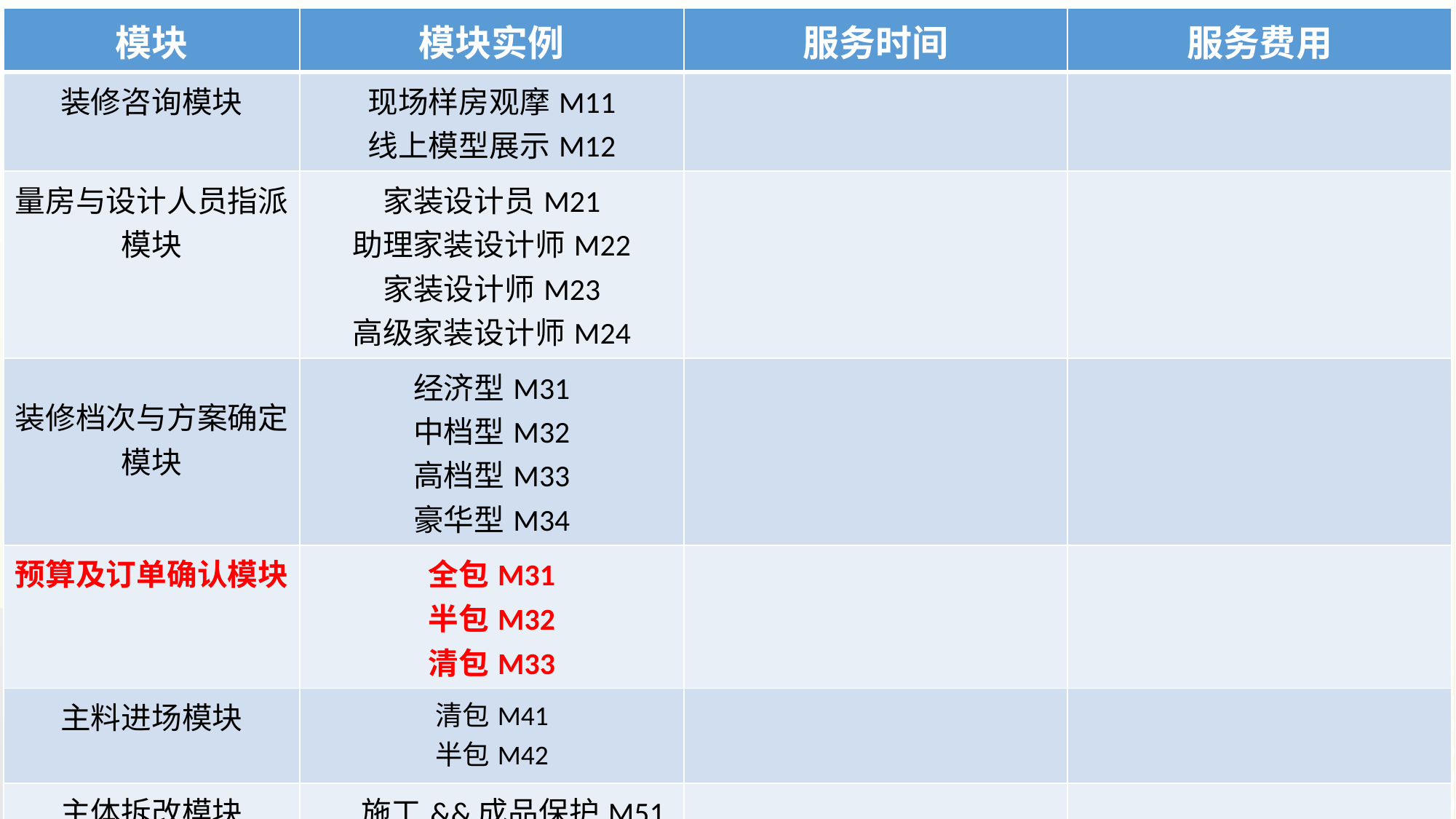

| 模块 | 模块实例 | 服务时间 | 服务费用 |
| --- | --- | --- | --- |
| 装修咨询模块 | 现场样房观摩M11 线上模型展示M12 |  |  |
| 量房与设计人员指派模块 | 家装设计员M21 助理家装设计师M22 家装设计师M23 高级家装设计师M24 |  |  |
| 装修档次与方案确定模块 | 经济型M31 中档型M32 高档型M33 豪华型M34 |  |  |
| 预算及订单确认模块 | 全包M31 半包M32 清包M33 |  |  |
| 主料进场模块 | 清包M41 半包M42 |  |  |
| 主体拆改模块 | 施工&&成品保护M51 仅施工M52 |  |  |